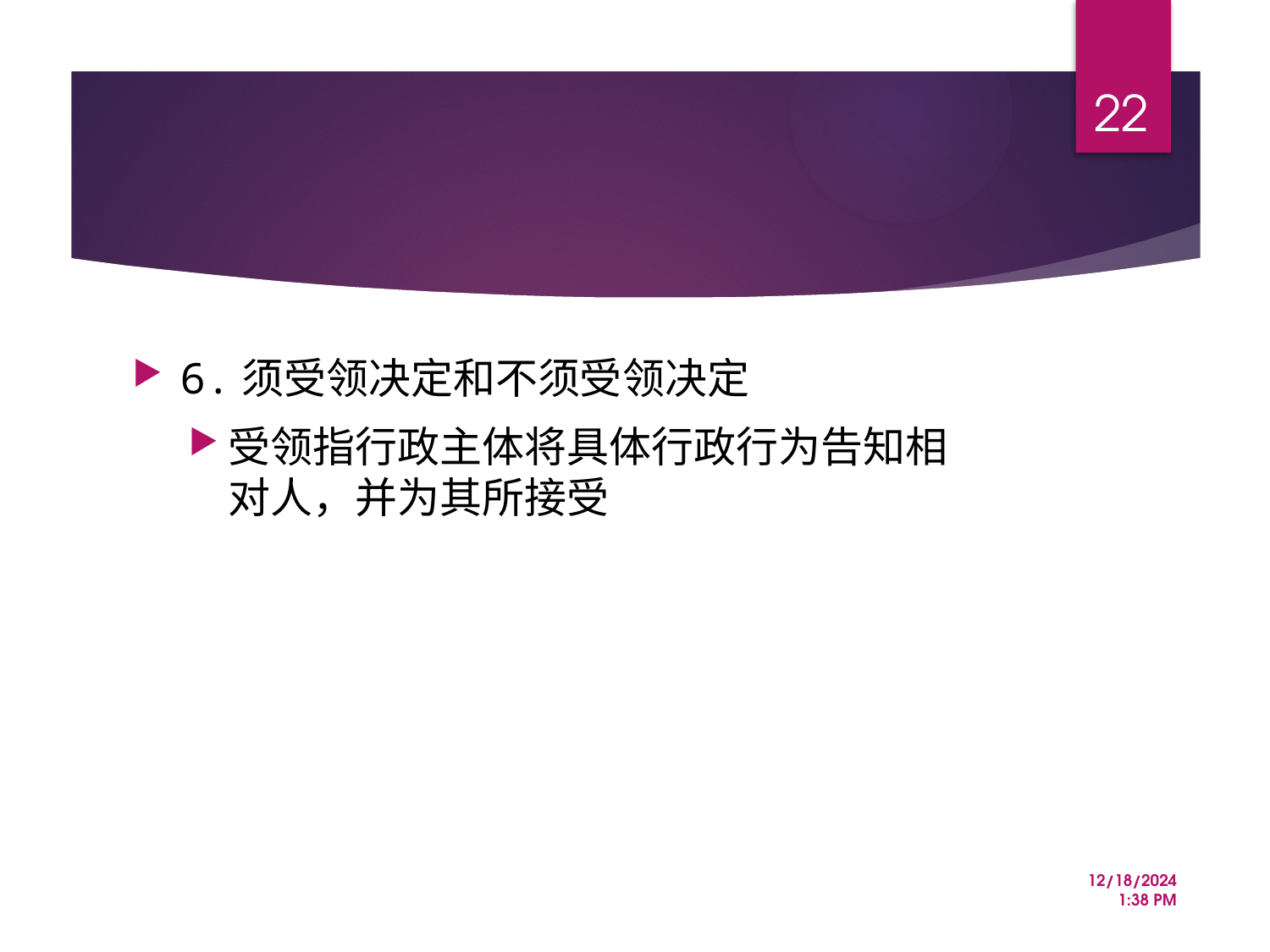

22
#
6.须受领决定和不须受领决定
受领指行政主体将具体行政行为告知相对人，并为其所接受

12/18/2024 1:38 PM